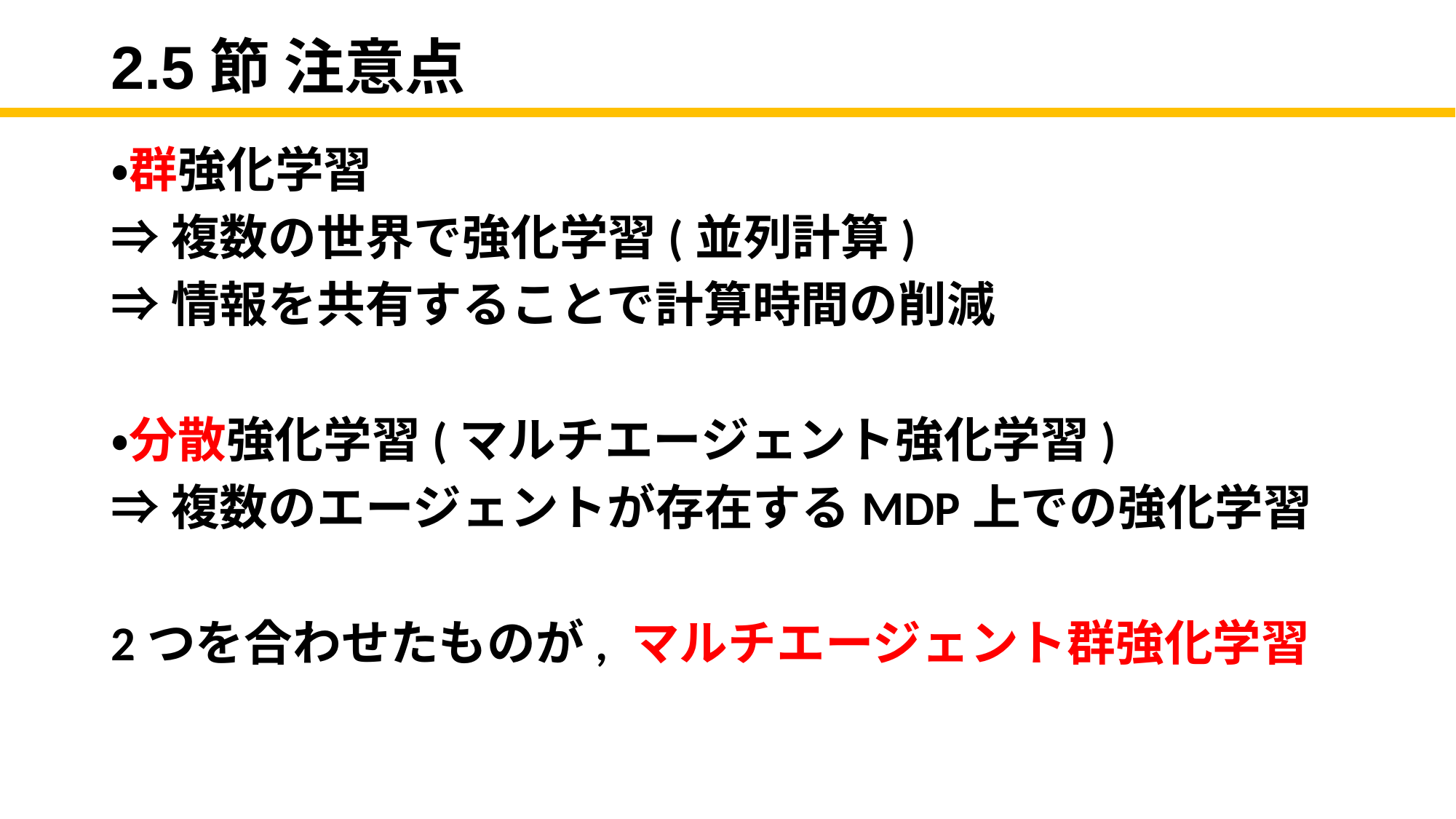

# 2.5節 注意点
・群強化学習
⇒複数の世界で強化学習(並列計算)
⇒情報を共有することで計算時間の削減

・分散強化学習(マルチエージェント強化学習)
⇒複数のエージェントが存在するMDP上での強化学習

2つを合わせたものが, マルチエージェント群強化学習